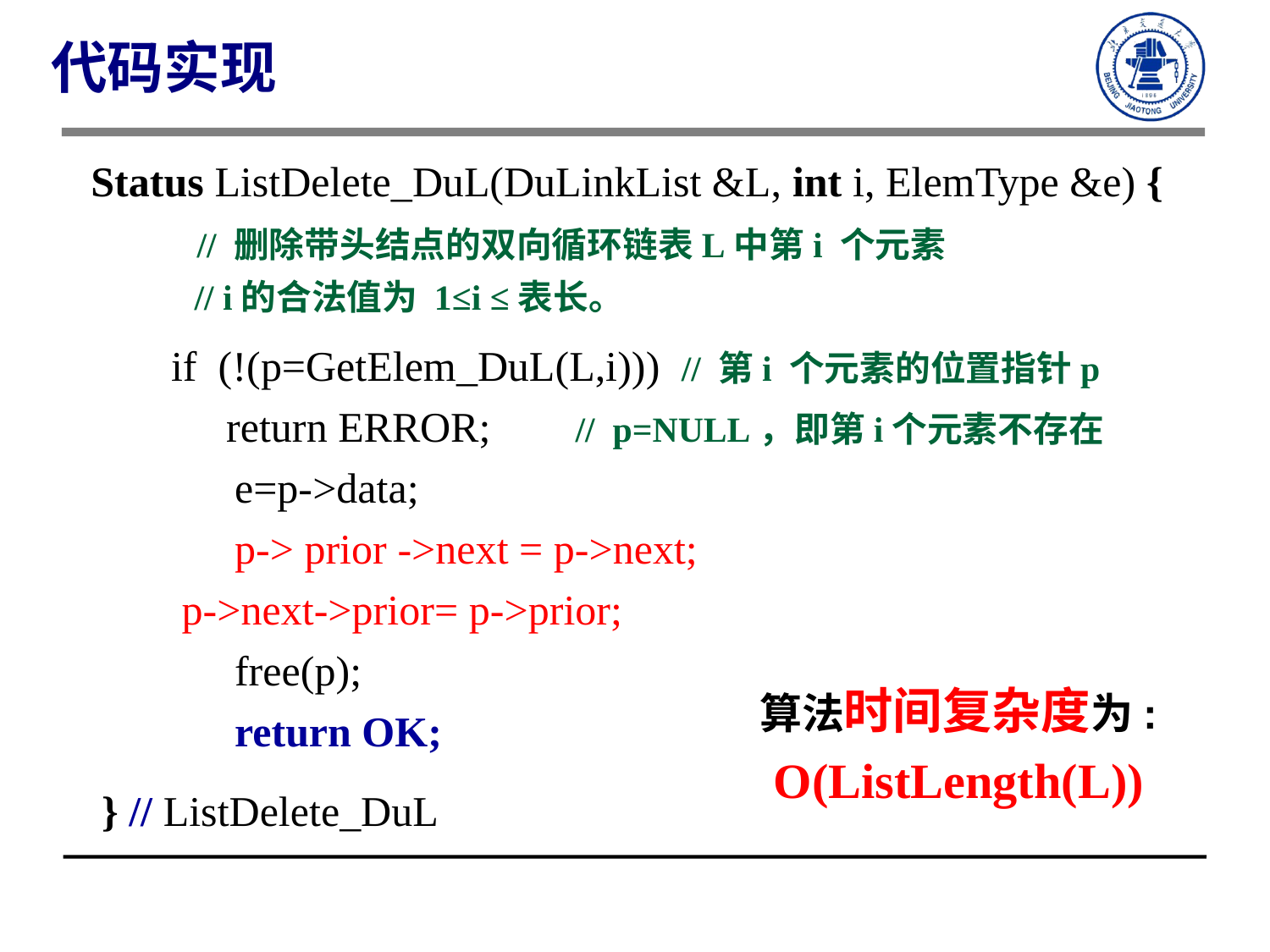

代码实现
  Status ListDelete_DuL(DuLinkList &L, int i, ElemType &e) {
            // 删除带头结点的双向循环链表L中第i 个元素
              // i的合法值为 1≤i ≤表长。

   } // ListDelete_DuL
     if  (!(p=GetElem_DuL(L,i)))  // 第i 个元素的位置指针p
     return ERROR;        //  p=NULL，即第i个元素不存在
     e=p->data;
     p-> prior ->next = p->next;
p->next->prior= p->prior;
     free(p);
     return OK;
算法时间复杂度为:
O(ListLength(L))